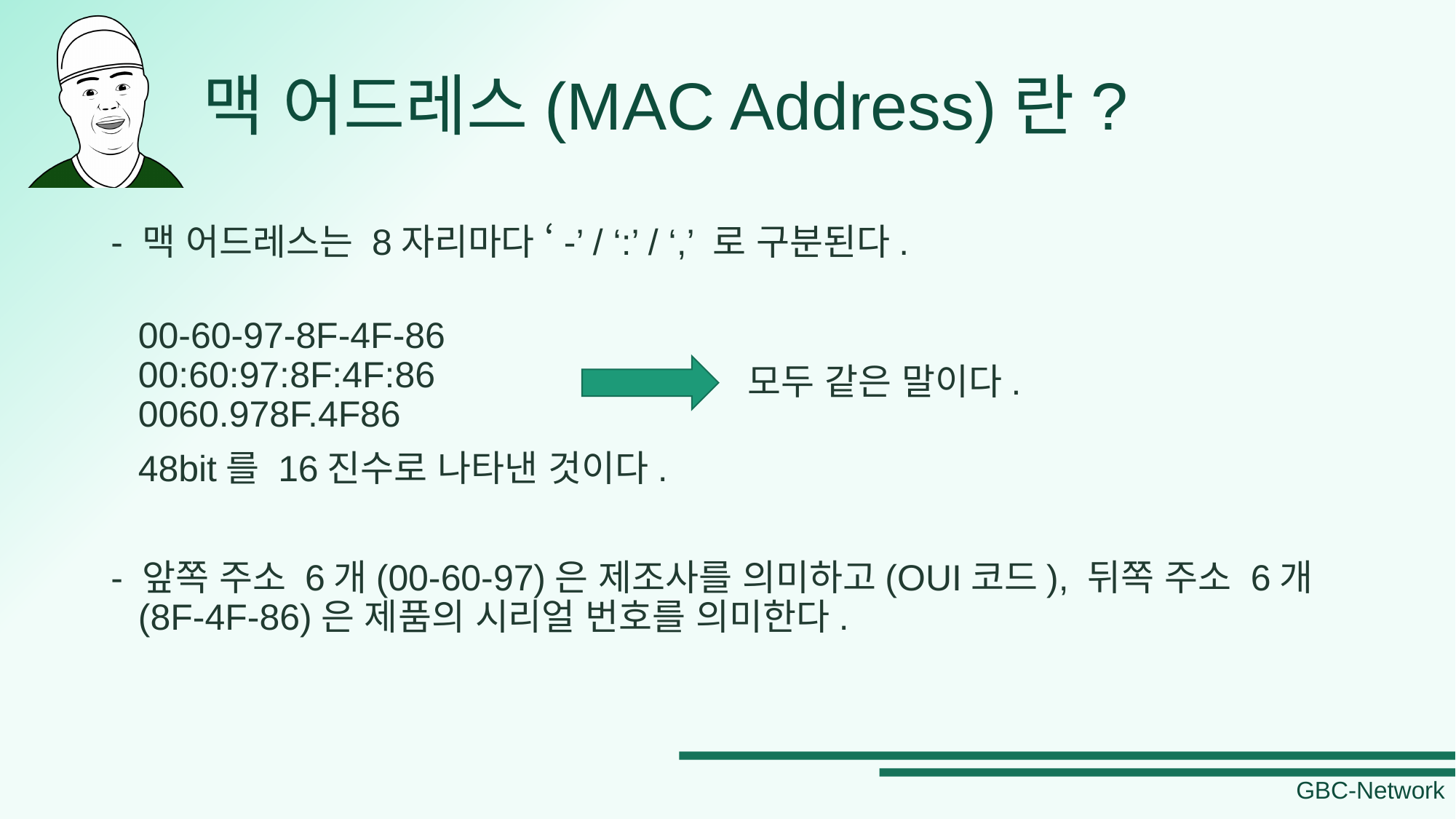

# 맥 어드레스(MAC Address)란?
- 맥 어드레스는 8자리마다 ‘-’ / ‘:’ / ‘,’ 로 구분된다.
00-60-97-8F-4F-86
00:60:97:8F:4F:86
0060.978F.4F86
	48bit를 16진수로 나타낸 것이다.

- 앞쪽 주소 6개(00-60-97)은 제조사를 의미하고(OUI코드), 뒤쪽 주소 6개(8F-4F-86)은 제품의 시리얼 번호를 의미한다.

모두 같은 말이다.